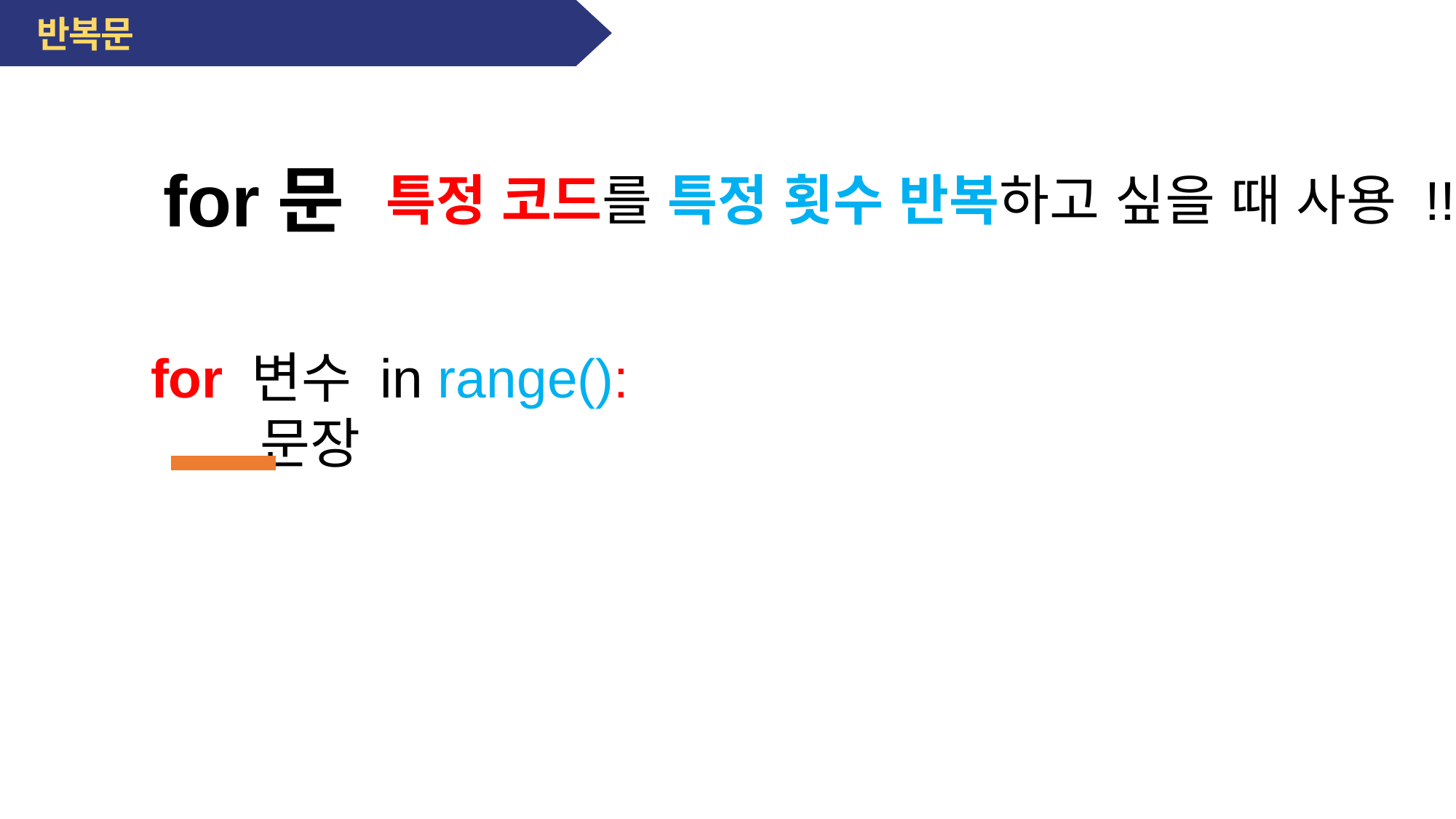

반복문
for문
특정 코드를 특정 횟수 반복하고 싶을 때 사용 !!
for 변수 in range():
	문장